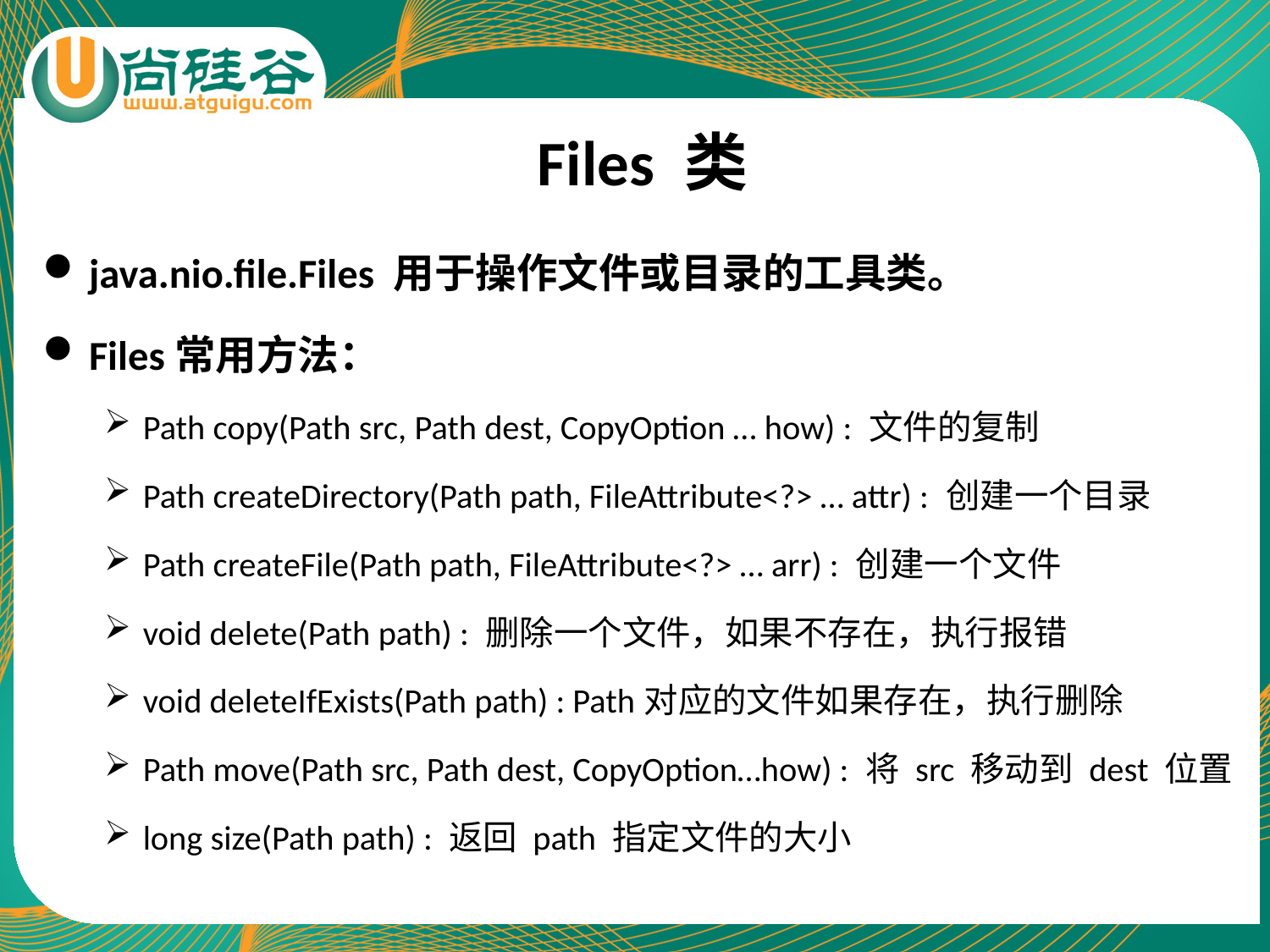

# Files 类
java.nio.file.Files 用于操作文件或目录的工具类。
Files常用方法：
Path copy(Path src, Path dest, CopyOption … how) : 文件的复制
Path createDirectory(Path path, FileAttribute<?> … attr) : 创建一个目录
Path createFile(Path path, FileAttribute<?> … arr) : 创建一个文件
void delete(Path path) : 删除一个文件，如果不存在，执行报错
void deleteIfExists(Path path) : Path对应的文件如果存在，执行删除
Path move(Path src, Path dest, CopyOption…how) : 将 src 移动到 dest 位置
long size(Path path) : 返回 path 指定文件的大小